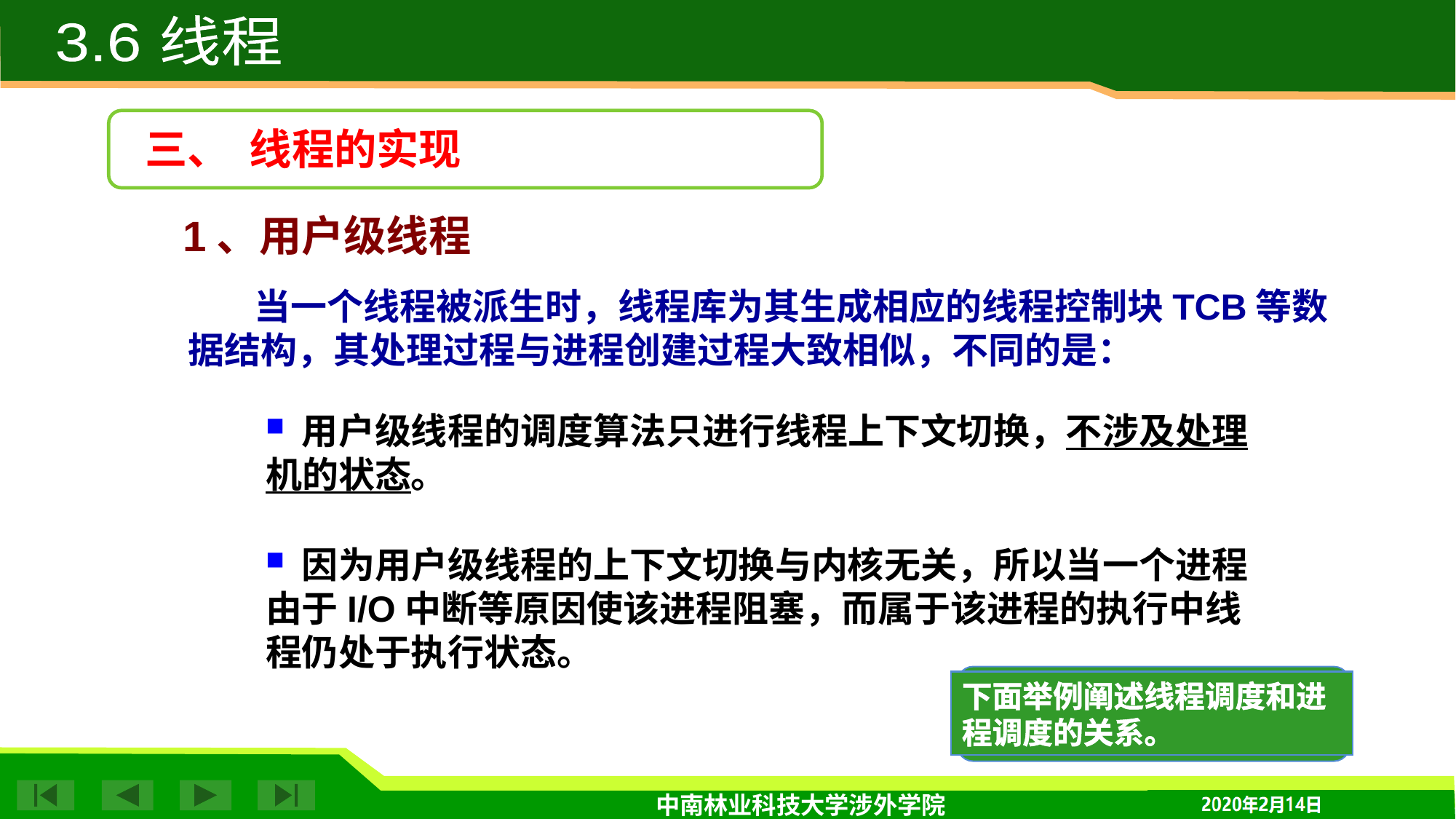

3.6 线程

三、  线程的实现
 1、用户级线程
       当一个线程被派生时，线程库为其生成相应的线程控制块TCB等数据结构，其处理过程与进程创建过程大致相似，不同的是：
 用户级线程的调度算法只进行线程上下文切换，不涉及处理机的状态。
 因为用户级线程的上下文切换与内核无关，所以当一个进程由于I/O中断等原因使该进程阻塞，而属于该进程的执行中线程仍处于执行状态。

下面举例阐述线程调度和进程调度的关系。